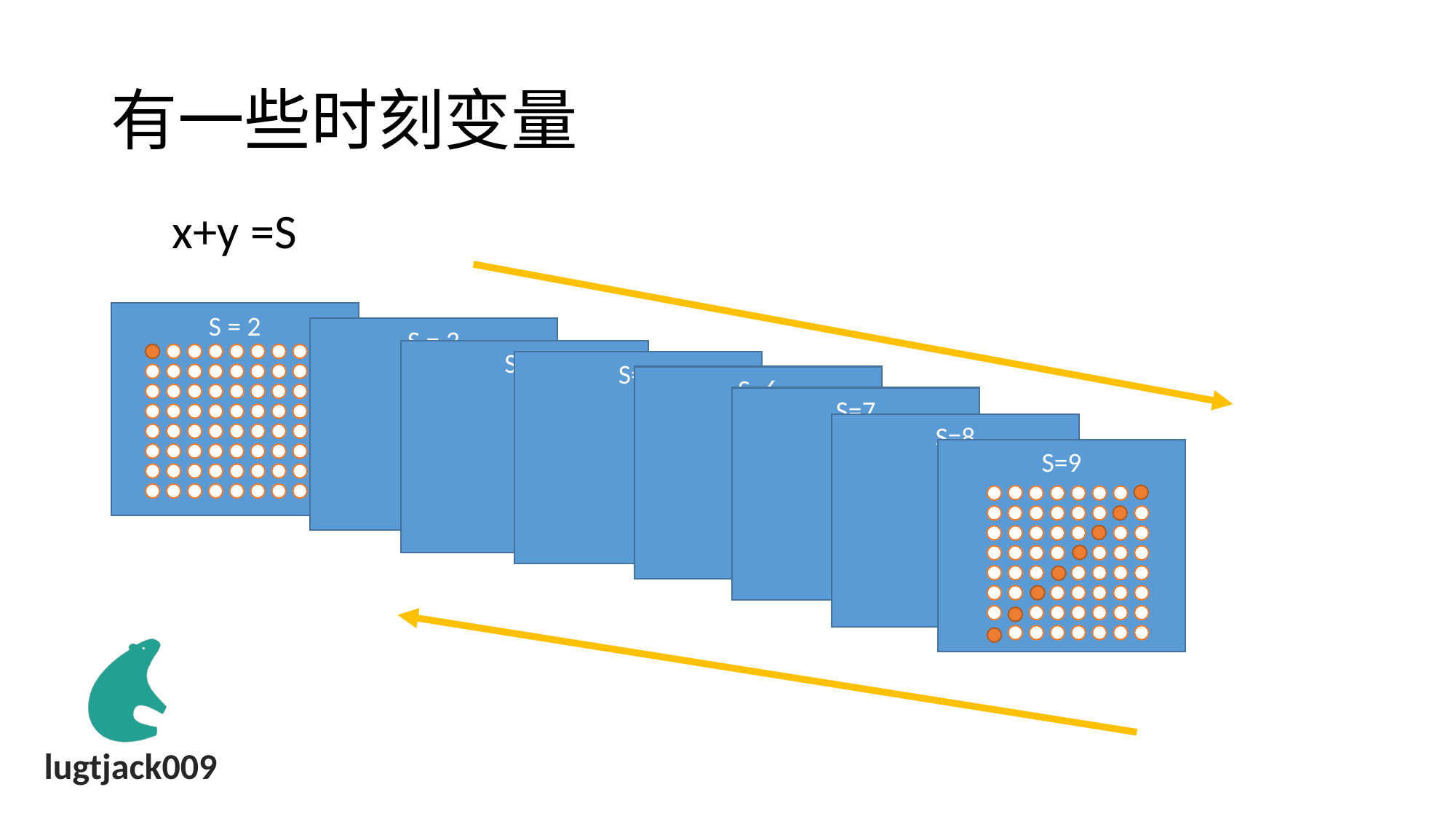

# 有一些时刻变量
x+y =S
S = 2
S = 3
S=4

S=5
S=6
S=7
S=8
S=9